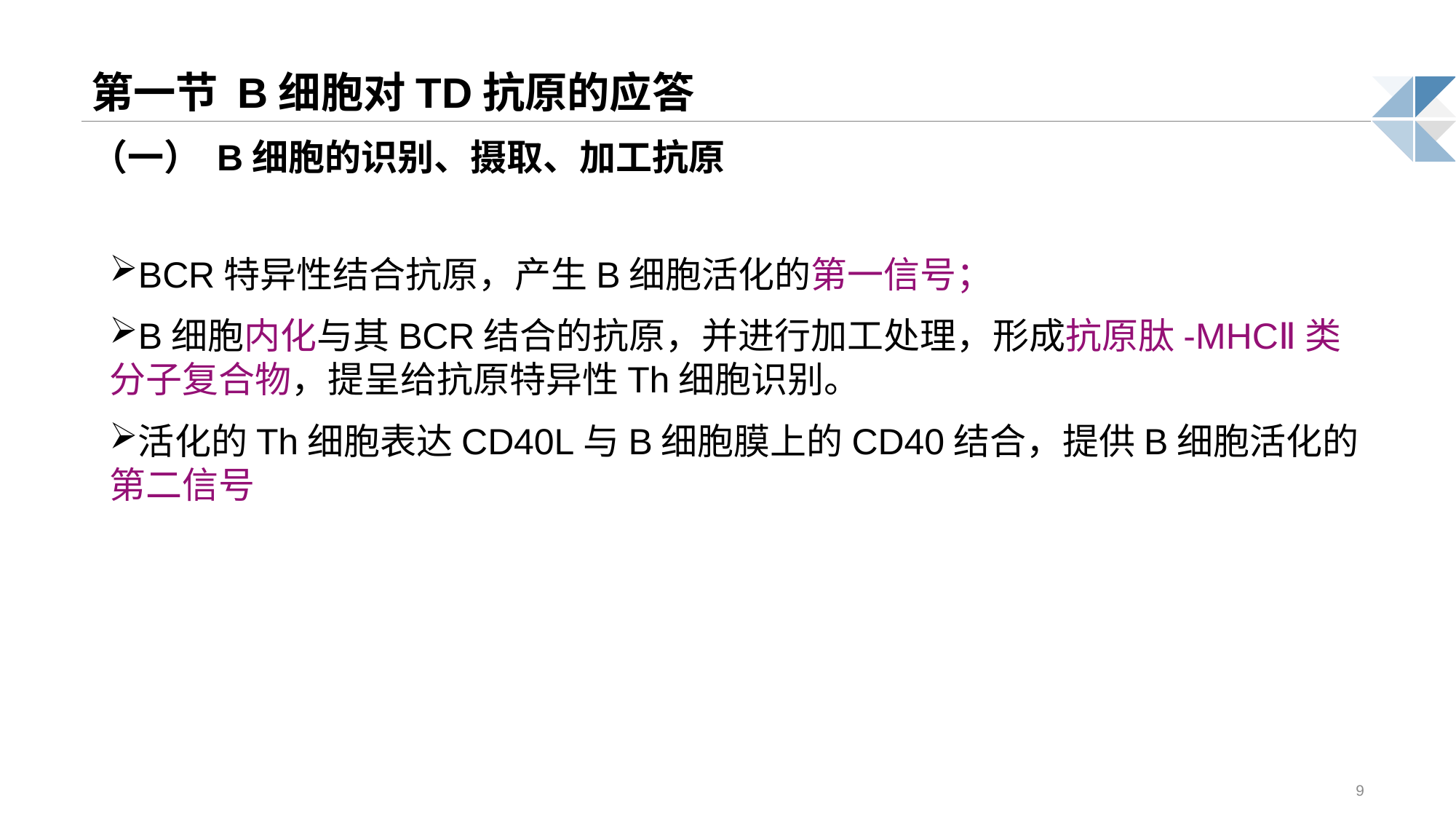

# 第一节 B细胞对TD抗原的应答
（一） B细胞的识别、摄取、加工抗原

BCR特异性结合抗原，产生B细胞活化的第一信号；
B细胞内化与其BCR结合的抗原，并进行加工处理，形成抗原肽-MHCⅡ类分子复合物，提呈给抗原特异性Th细胞识别。
活化的Th细胞表达CD40L与B细胞膜上的CD40结合，提供B细胞活化的第二信号
9